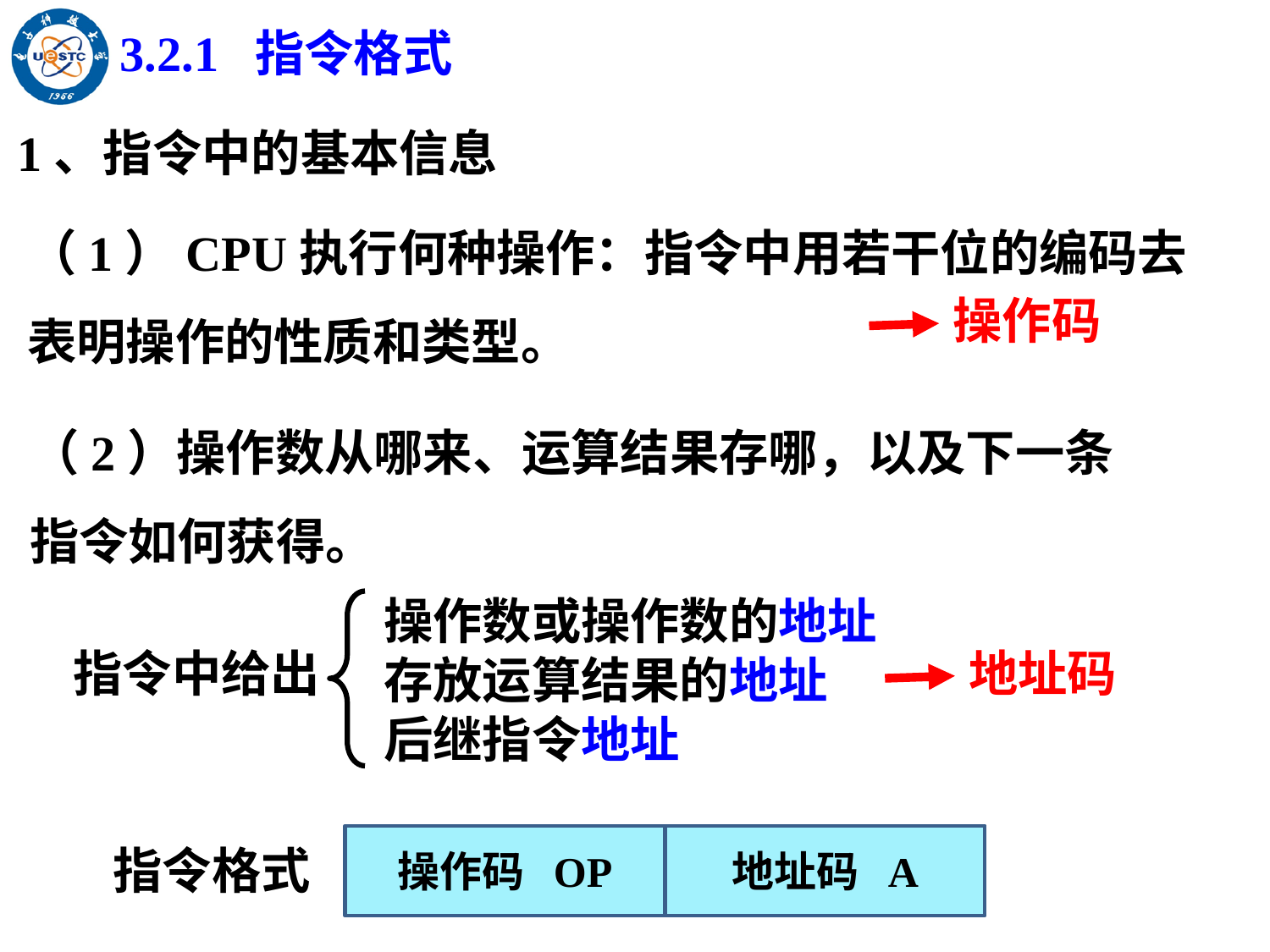

3.2.1  指令格式
1、指令中的基本信息
（1）CPU执行何种操作：指令中用若干位的编码去表明操作的性质和类型。
操作码
（2）操作数从哪来、运算结果存哪，以及下一条指令如何获得。
操作数或操作数的地址
存放运算结果的地址
后继指令地址

指令中给出
地址码
操作码  OP
地址码  A
指令格式